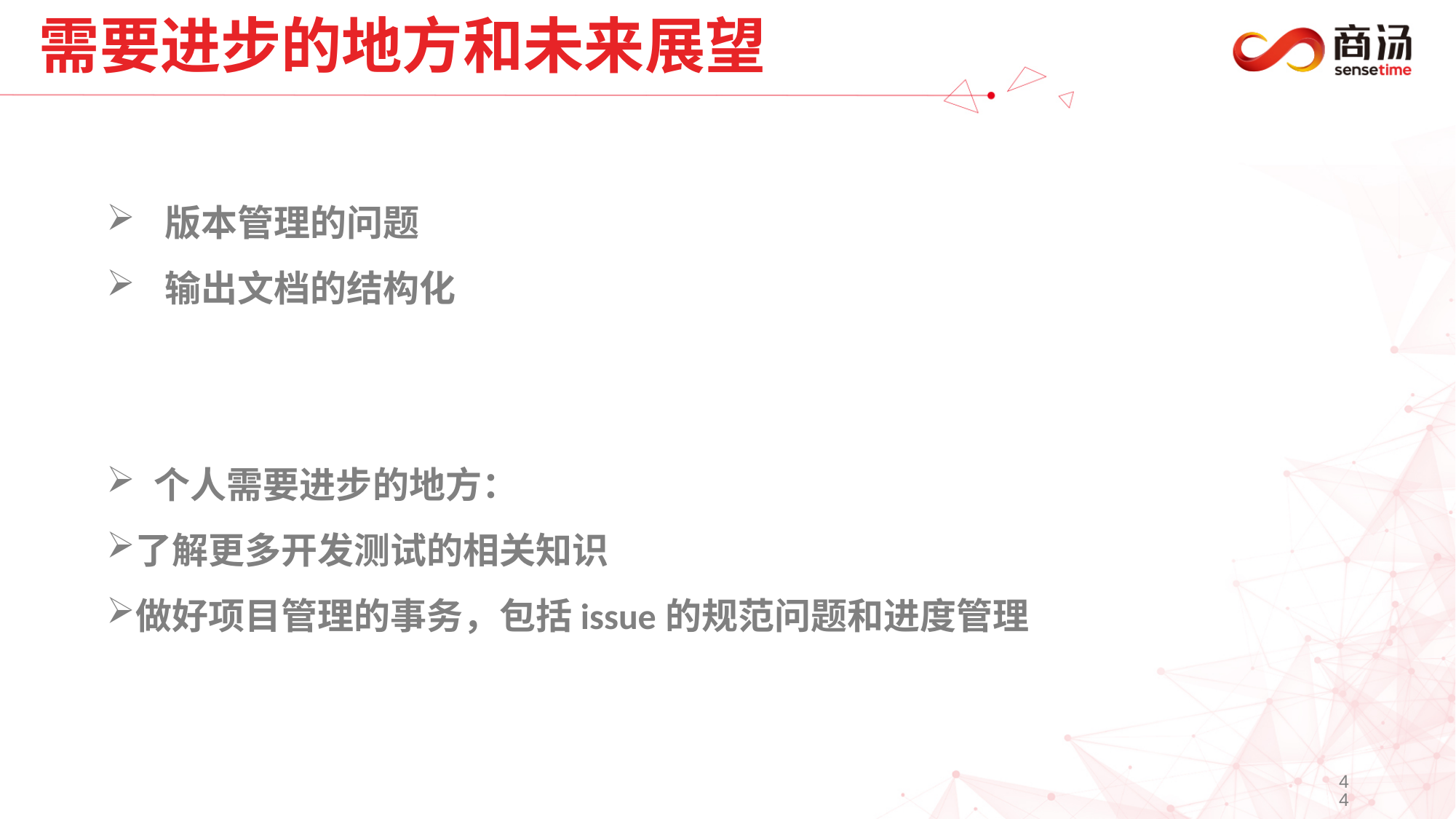

# 需要进步的地方和未来展望
  版本管理的问题
  输出文档的结构化

 个人需要进步的地方：
了解更多开发测试的相关知识
做好项目管理的事务，包括issue的规范问题和进度管理

44